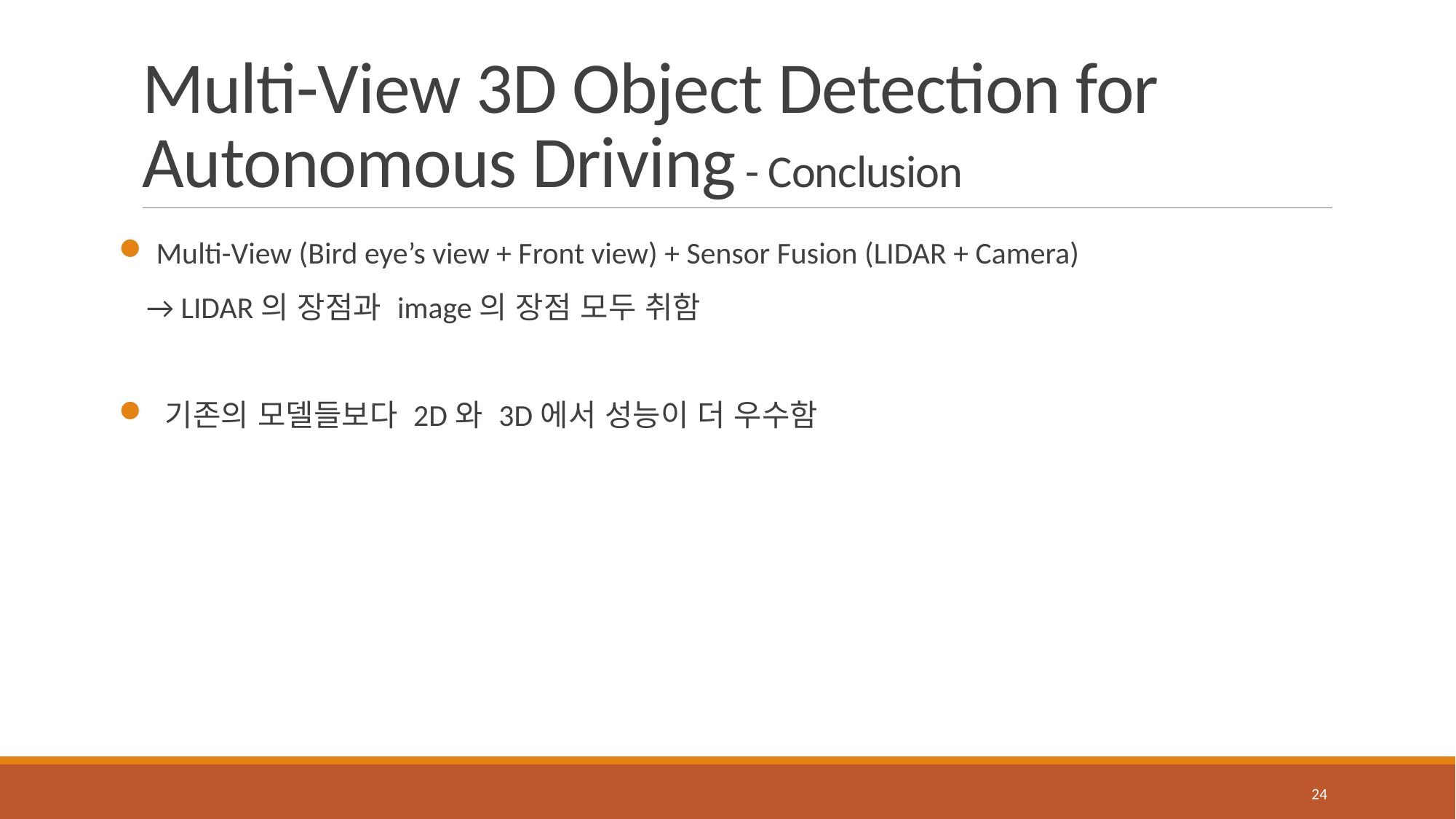

# Multi-View 3D Object Detection for Autonomous Driving - Conclusion
 Multi-View (Bird eye’s view + Front view) + Sensor Fusion (LIDAR + Camera)
    → LIDAR의 장점과 image의 장점 모두 취함

 기존의 모델들보다 2D와 3D에서 성능이 더 우수함
24